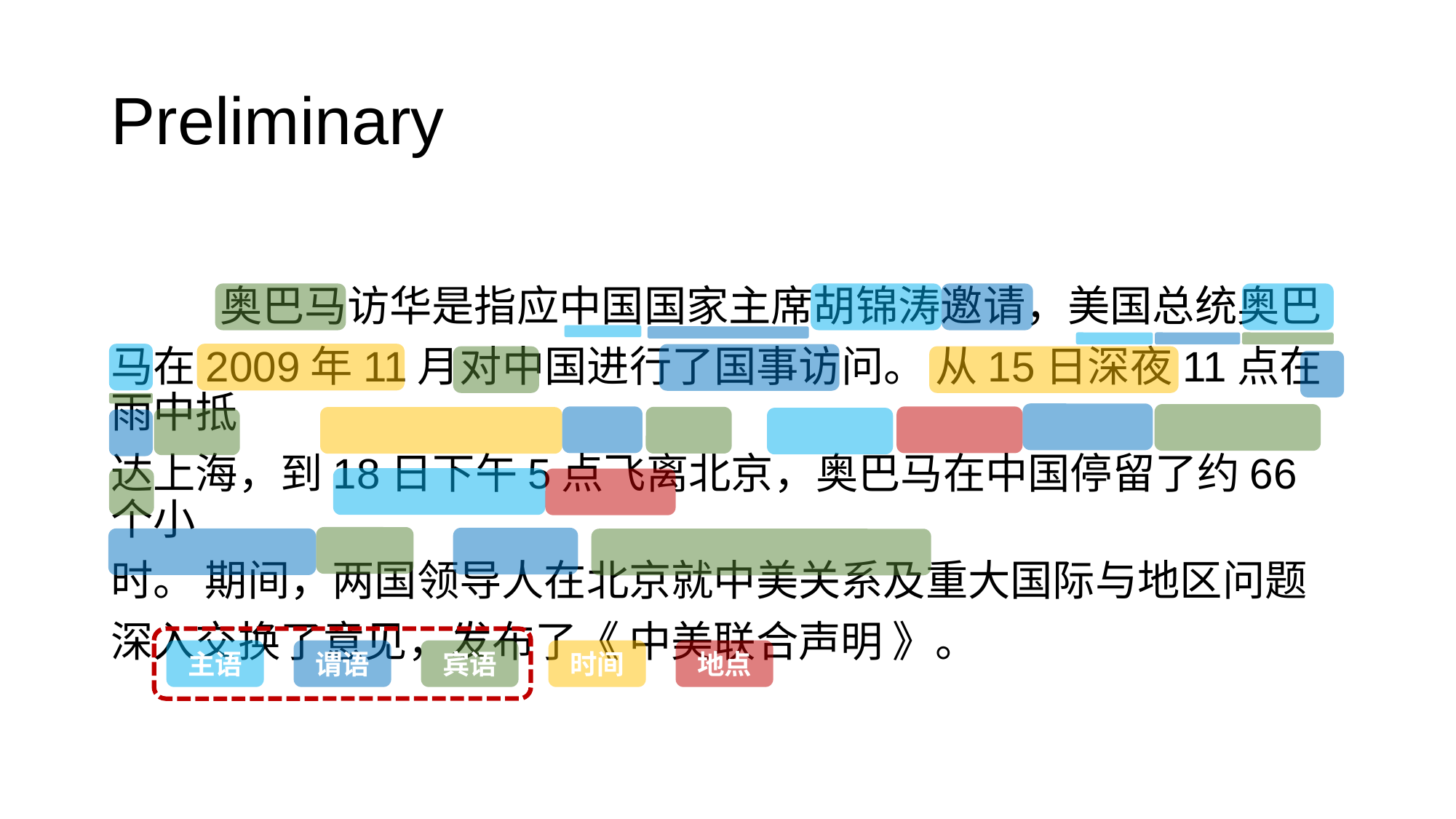

# Preliminary

	奥巴马访华是指应中国国家主席胡锦涛邀请，美国总统奥巴
马在2009年11月对中国进行了国事访问。 从15日深夜11点在雨中抵
达上海，到18日下午5点飞离北京，奥巴马在中国停留了约66个小
时。 期间，两国领导人在北京就中美关系及重大国际与地区问题
深入交换了意见，发布了《 中美联合声明 》。

时间
地点
谓语
宾语
主语